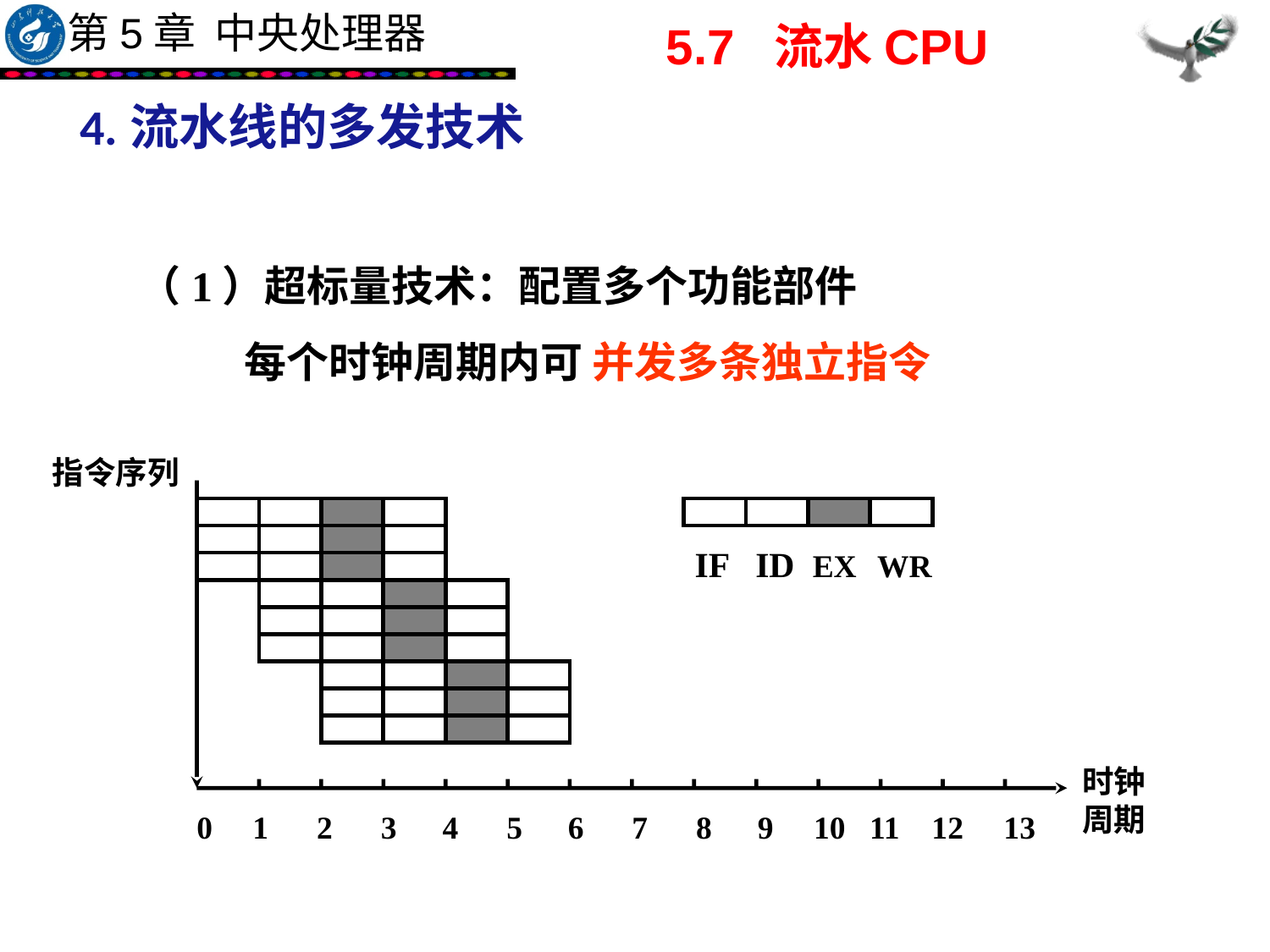

5.7  流水CPU
4.流水线的多发技术
（1）超标量技术：配置多个功能部件
          每个时钟周期内可 并发多条独立指令
指令序列

IF   ID  EX   WR

0     1      2      3      4      5      6      7      8      9     10   11    12     13
时钟
周期